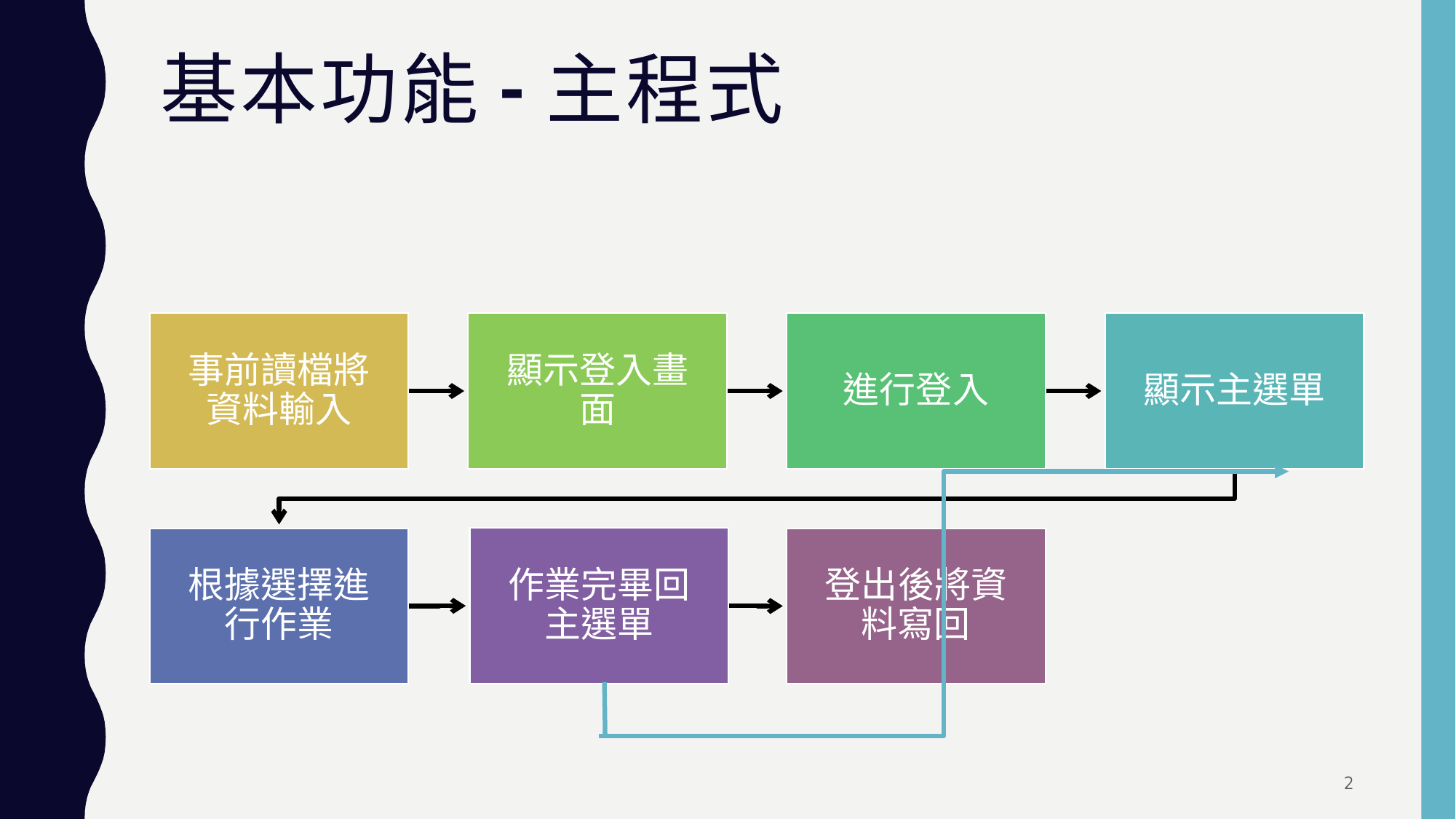

# 基本功能-主程式

事前讀檔將資料輸入

顯示登入畫面

進行登入

顯示主選單

根據選擇進行作業

作業完畢回主選單
登出後將資料寫回
2